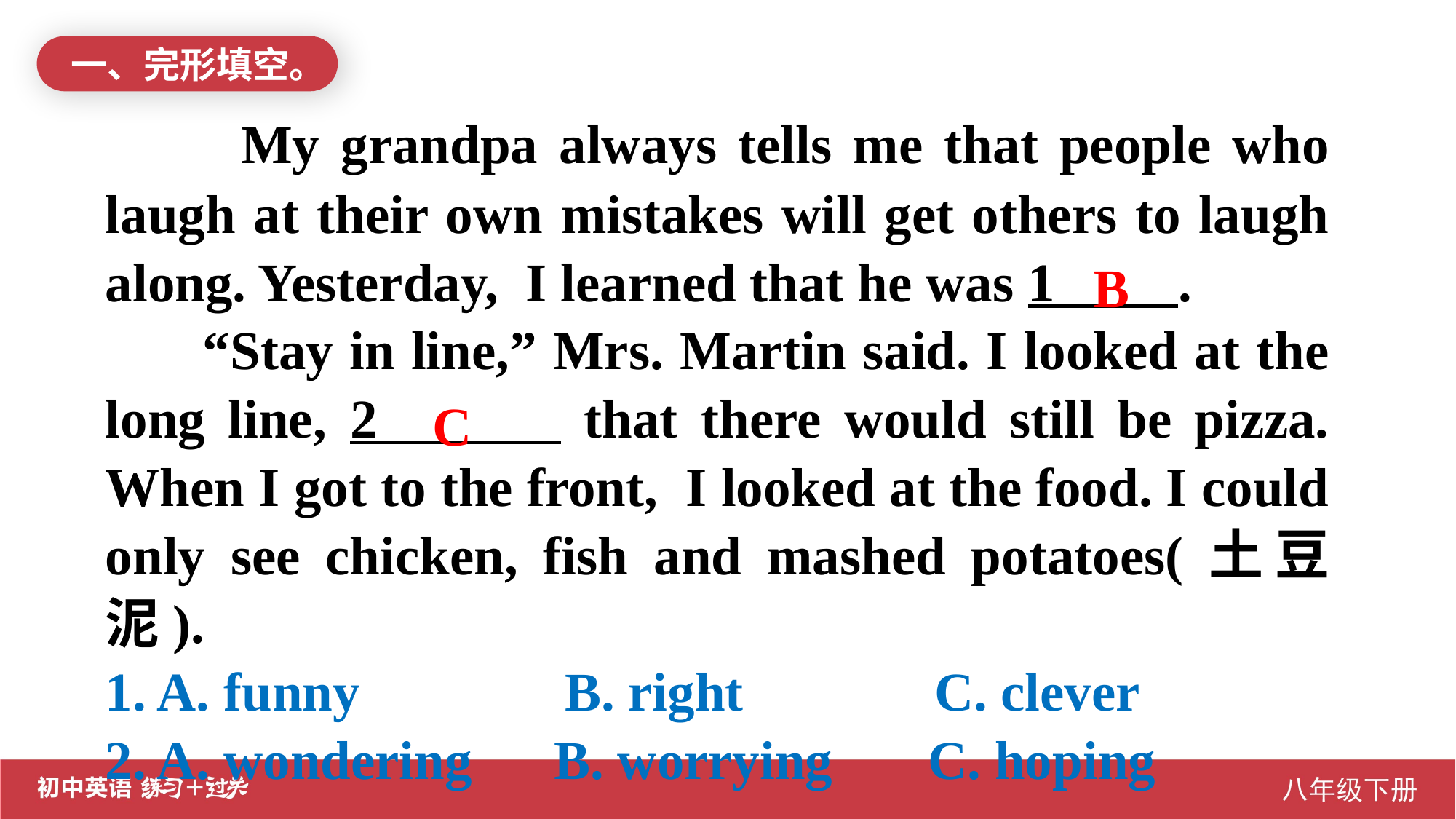

一、完形填空。
      My grandpa always tells me that people who laugh at their own mistakes will get others to laugh along. Yesterday,  I learned that he was 1         .
      “Stay in line,” Mrs. Martin said. I looked at the long line, 2         that there would still be pizza. When I got to the front,  I looked at the food. I could only see chicken, fish and mashed potatoes(土豆泥).
1. A. funny               B. right              C. clever
2. A. wondering      B. worrying       C. hoping
B
C